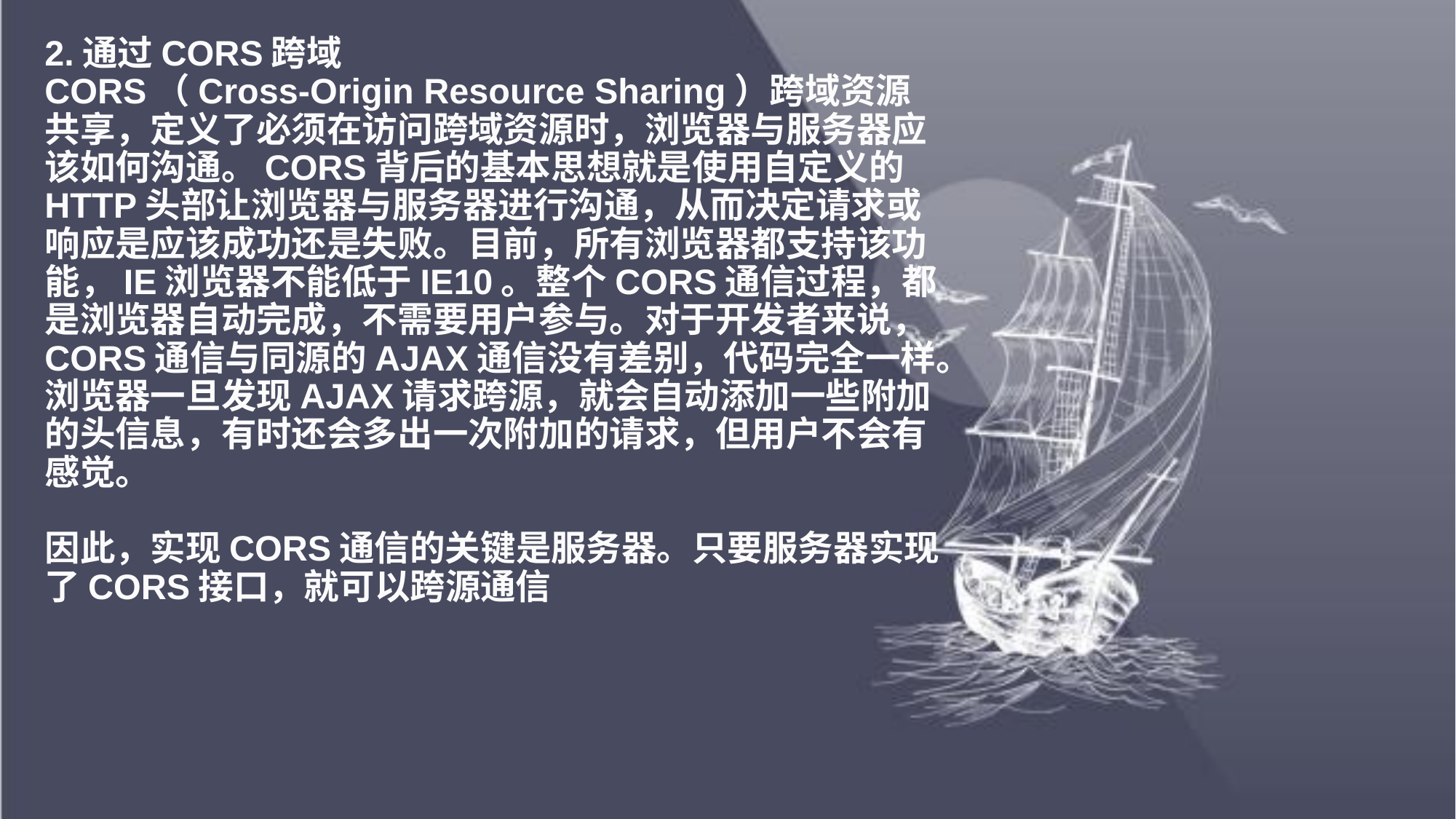

# 2.通过CORS跨域 CORS（Cross-Origin Resource Sharing）跨域资源共享，定义了必须在访问跨域资源时，浏览器与服务器应该如何沟通。CORS背后的基本思想就是使用自定义的HTTP头部让浏览器与服务器进行沟通，从而决定请求或响应是应该成功还是失败。目前，所有浏览器都支持该功能，IE浏览器不能低于IE10。整个CORS通信过程，都是浏览器自动完成，不需要用户参与。对于开发者来说，CORS通信与同源的AJAX通信没有差别，代码完全一样。浏览器一旦发现AJAX请求跨源，就会自动添加一些附加的头信息，有时还会多出一次附加的请求，但用户不会有感觉。 因此，实现CORS通信的关键是服务器。只要服务器实现了CORS接口，就可以跨源通信